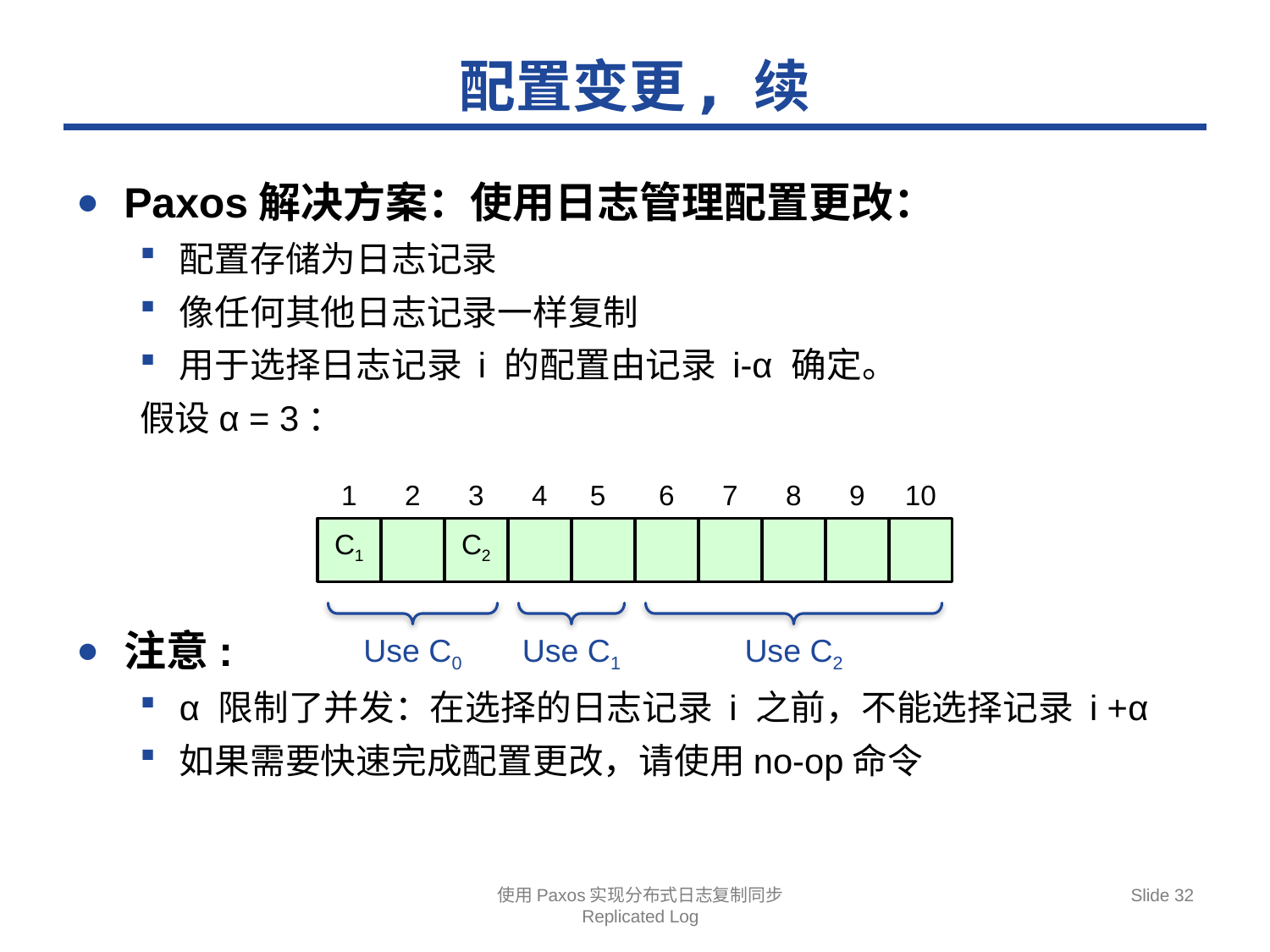

# 配置变更, 续
Paxos解决方案：使用日志管理配置更改：
配置存储为日志记录
像任何其他日志记录一样复制
用于选择日志记录 i 的配置由记录 i-α 确定。
假设α = 3：

注意:
α 限制了并发：在选择的日志记录 i 之前，不能选择记录 i +α
如果需要快速完成配置更改，请使用no-op命令

1
2
3
4
5
6
7
8
9
10
C1

C2

Use C0
Use C1
Use C2

使用Paxos实现分布式日志复制同步
Replicated Log
Slide 32